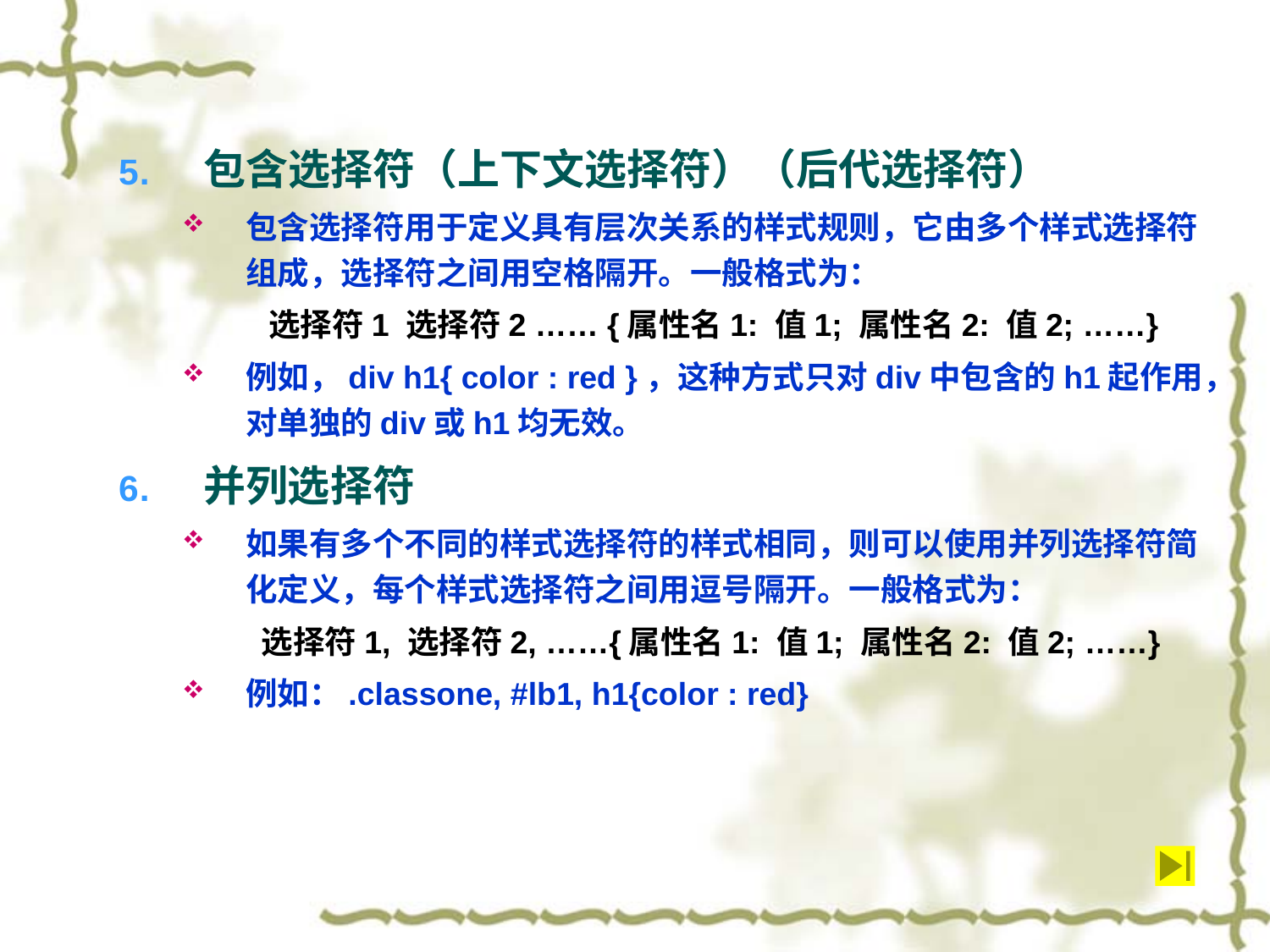

包含选择符（上下文选择符）（后代选择符）
包含选择符用于定义具有层次关系的样式规则，它由多个样式选择符组成，选择符之间用空格隔开。一般格式为：
           选择符1 选择符2 …… {属性名1: 值1; 属性名2: 值2; ……}
例如，div h1{ color : red }，这种方式只对div中包含的h1起作用，对单独的div或h1均无效。
并列选择符
如果有多个不同的样式选择符的样式相同，则可以使用并列选择符简化定义，每个样式选择符之间用逗号隔开。一般格式为：
          选择符1, 选择符2, ……{属性名1: 值1; 属性名2: 值2; ……}
例如：.classone, #lb1, h1{color : red}